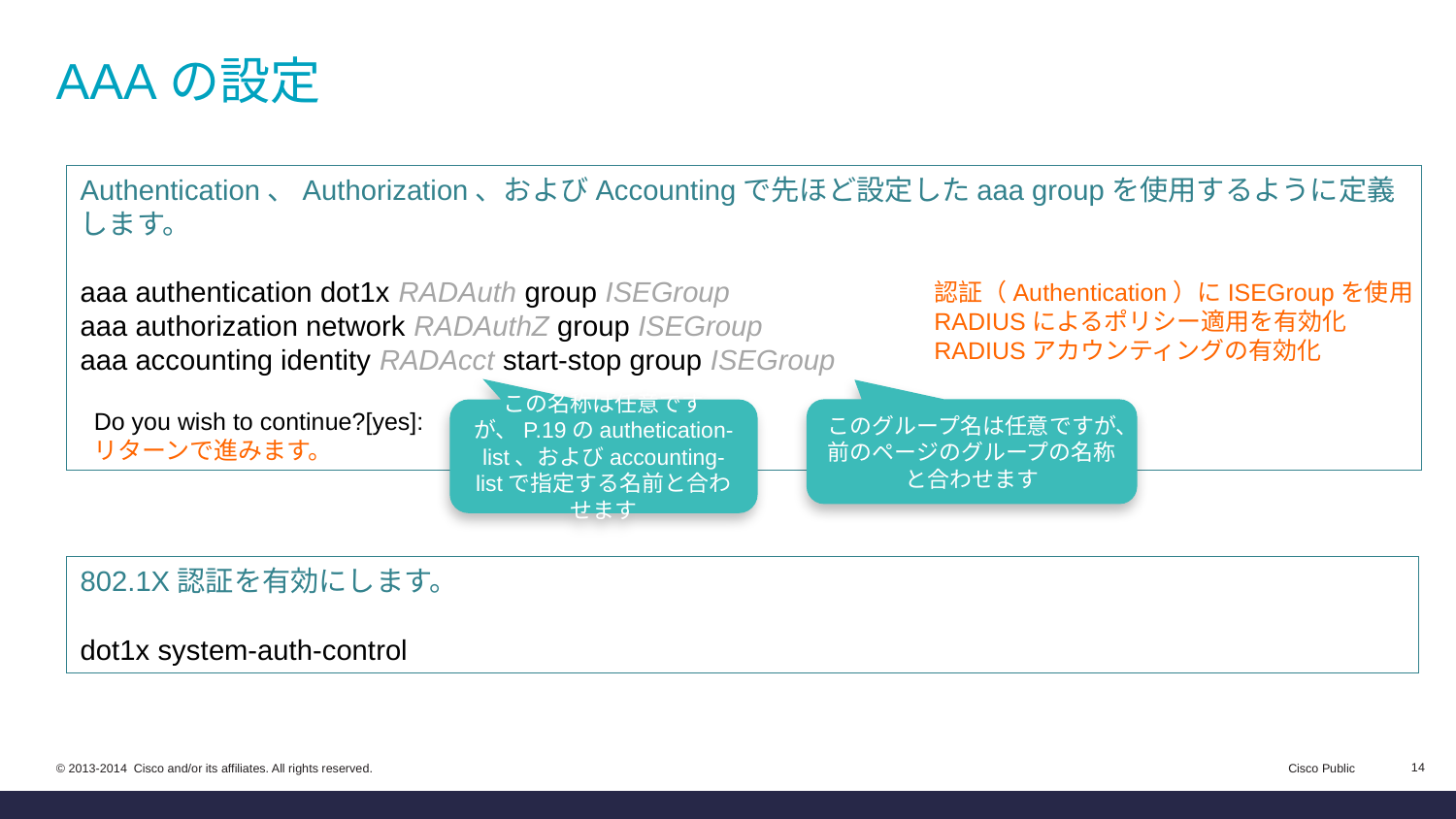

# AAAの設定
Authentication、Authorization、およびAccountingで先ほど設定したaaa groupを使用するように定義します。

aaa authentication dot1x RADAuth group ISEGroup
aaa authorization network RADAuthZ group ISEGroup
aaa accounting identity RADAcct start-stop group ISEGroup

認証（Authentication）にISEGroupを使用
RADIUSによるポリシー適用を有効化
RADIUSアカウンティングの有効化
Do you wish to continue?[yes]:
リターンで進みます。
このグループ名は任意ですが、前のページのグループの名称と合わせます
この名称は任意ですが、P.19のauthetication-list、およびaccounting-listで指定する名前と合わせます
802.1X認証を有効にします。

dot1x system-auth-control